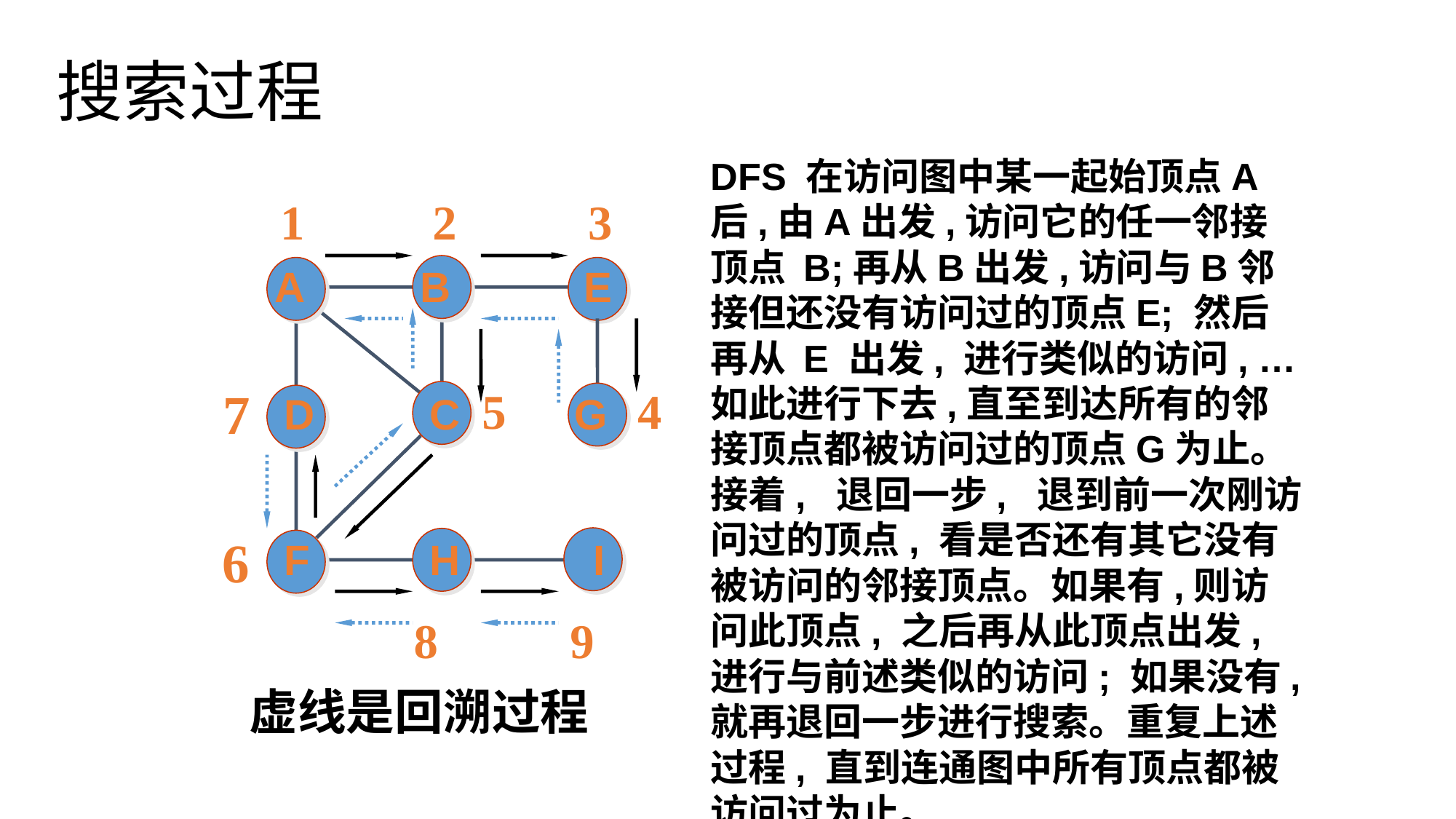

# 搜索过程
DFS 在访问图中某一起始顶点A 后,由A出发,访问它的任一邻接顶点 B;再从B出发,访问与B邻接但还没有访问过的顶点E; 然后再从 E 出发, 进行类似的访问, … 如此进行下去,直至到达所有的邻接顶点都被访问过的顶点G为止。接着,  退回一步,  退到前一次刚访问过的顶点, 看是否还有其它没有被访问的邻接顶点。如果有,则访问此顶点, 之后再从此顶点出发,进行与前述类似的访问; 如果没有, 就再退回一步进行搜索。重复上述过程, 直到连通图中所有顶点都被访问过为止。
1
2
3
E
A
B

7
5
4

D
C
G

6

F
H
I
I

8
9

虚线是回溯过程